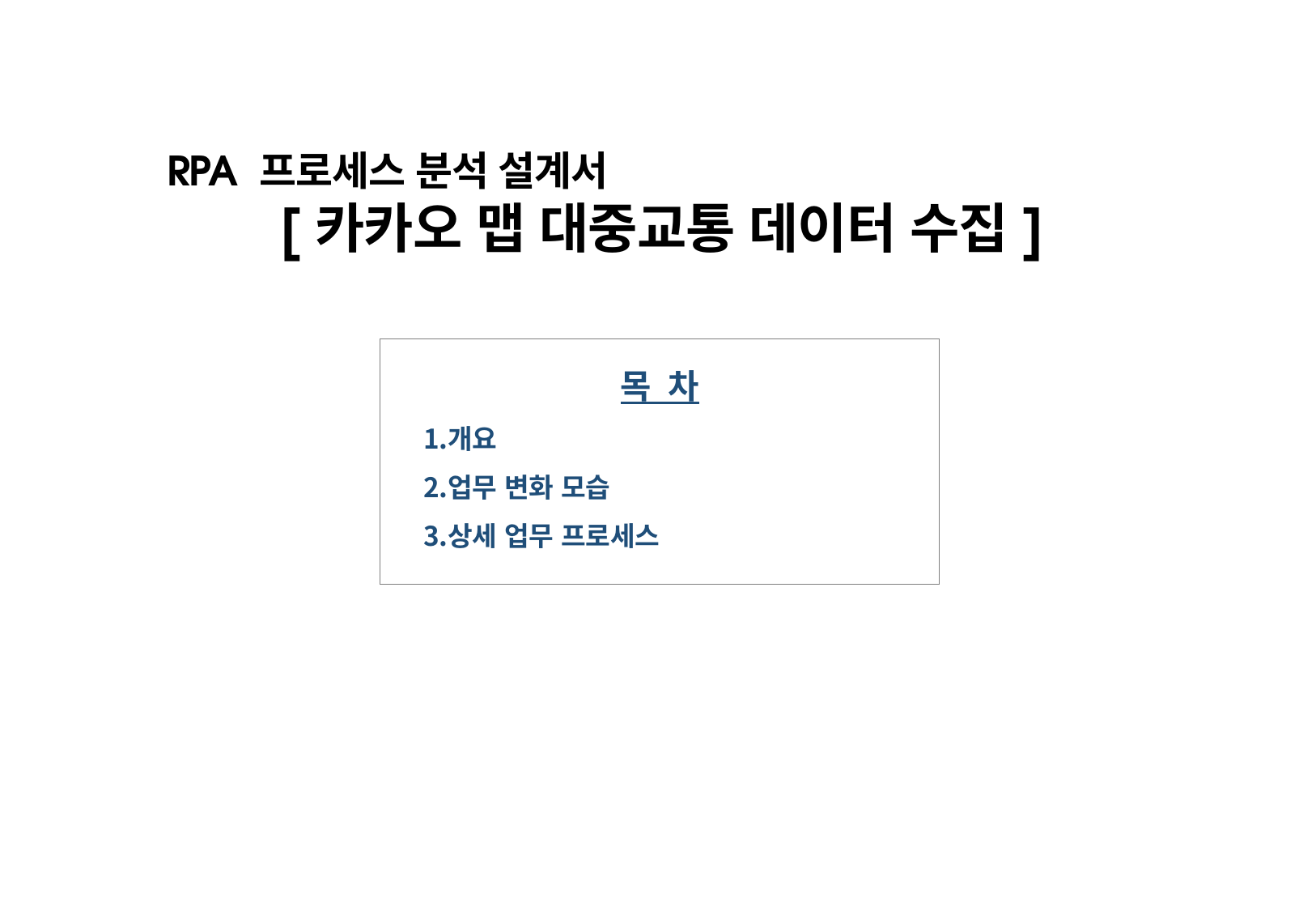

RPA 프로세스 분석 설계서
[카카오 맵 대중교통 데이터 수집]
목  차
개요
업무 변화 모습
상세 업무 프로세스
2021.7.